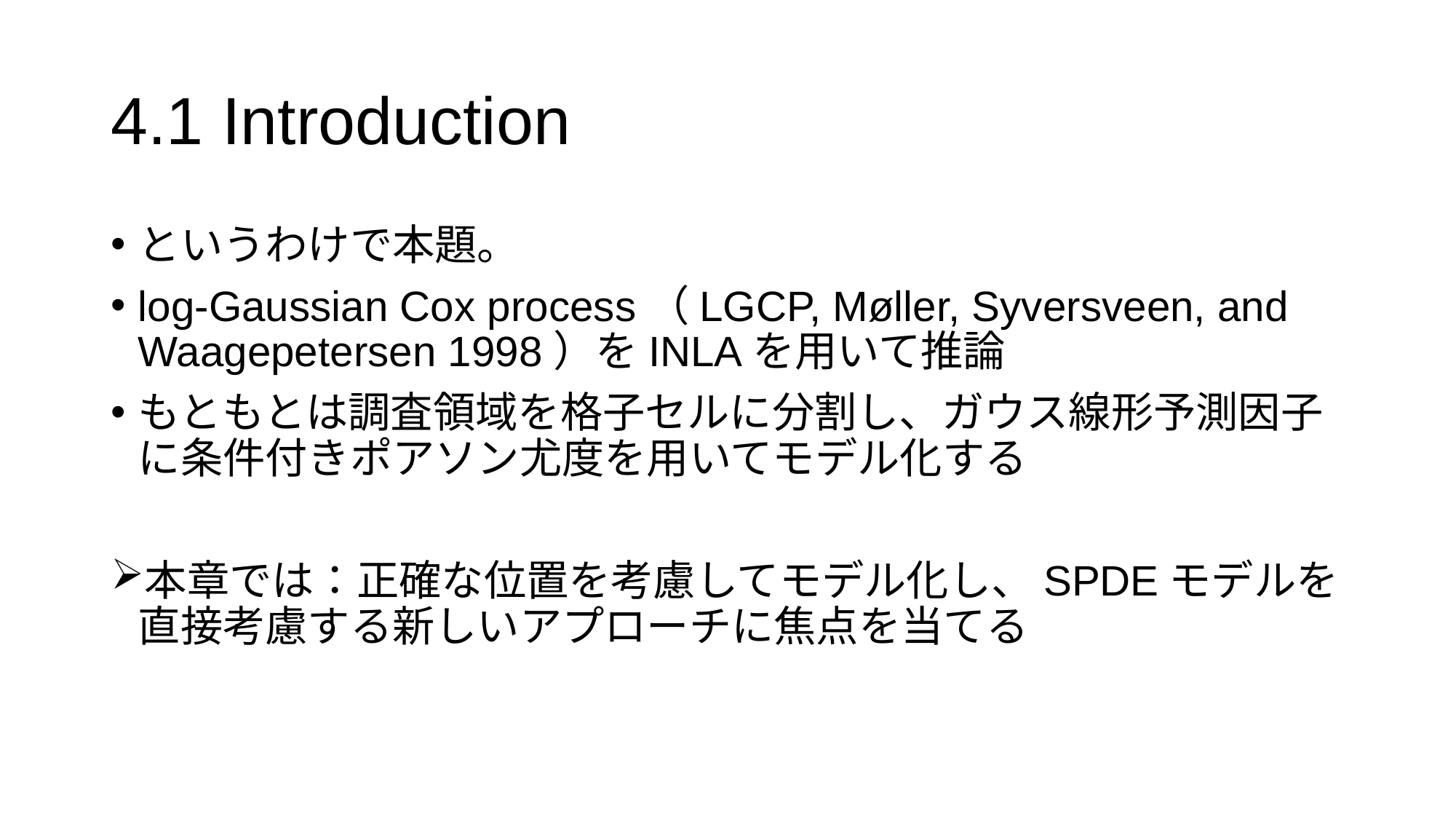

# 4.1 Introduction
というわけで本題。
log-Gaussian Cox process（LGCP, Møller, Syversveen, and Waagepetersen 1998）をINLAを用いて推論
もともとは調査領域を格子セルに分割し、ガウス線形予測因子に条件付きポアソン尤度を用いてモデル化する

本章では：正確な位置を考慮してモデル化し、SPDEモデルを直接考慮する新しいアプローチに焦点を当てる